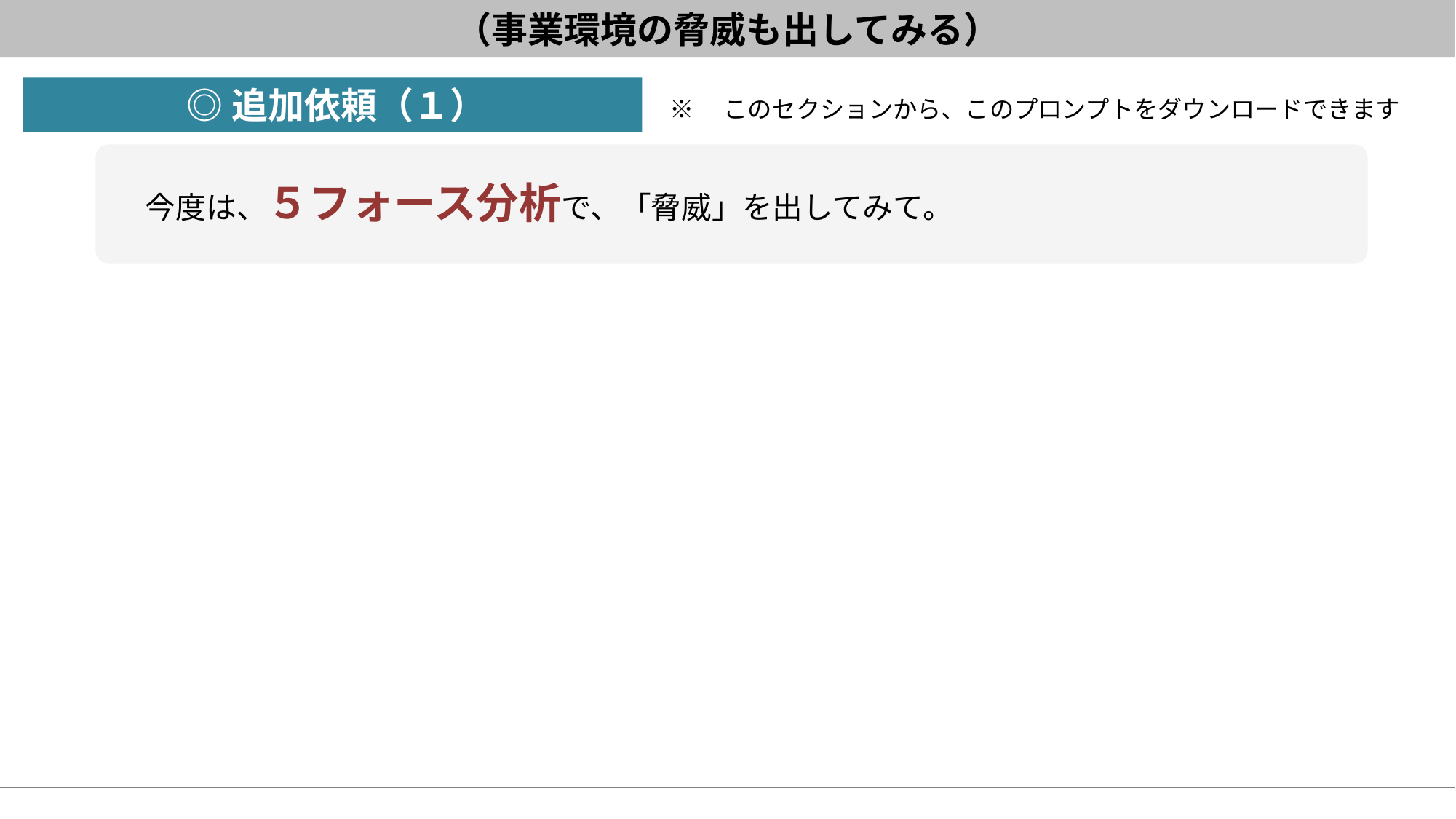

# （事業環境の脅威も出してみる）
現在、自らの個人業務に追われてしまっているため、
部下に任せることで、個人業務の比率を下げたい。
 ◎追加依頼（１）

今度は、５フォース分析で、「脅威」を出してみて。
※　このセクションから、このプロンプトをダウンロードできます